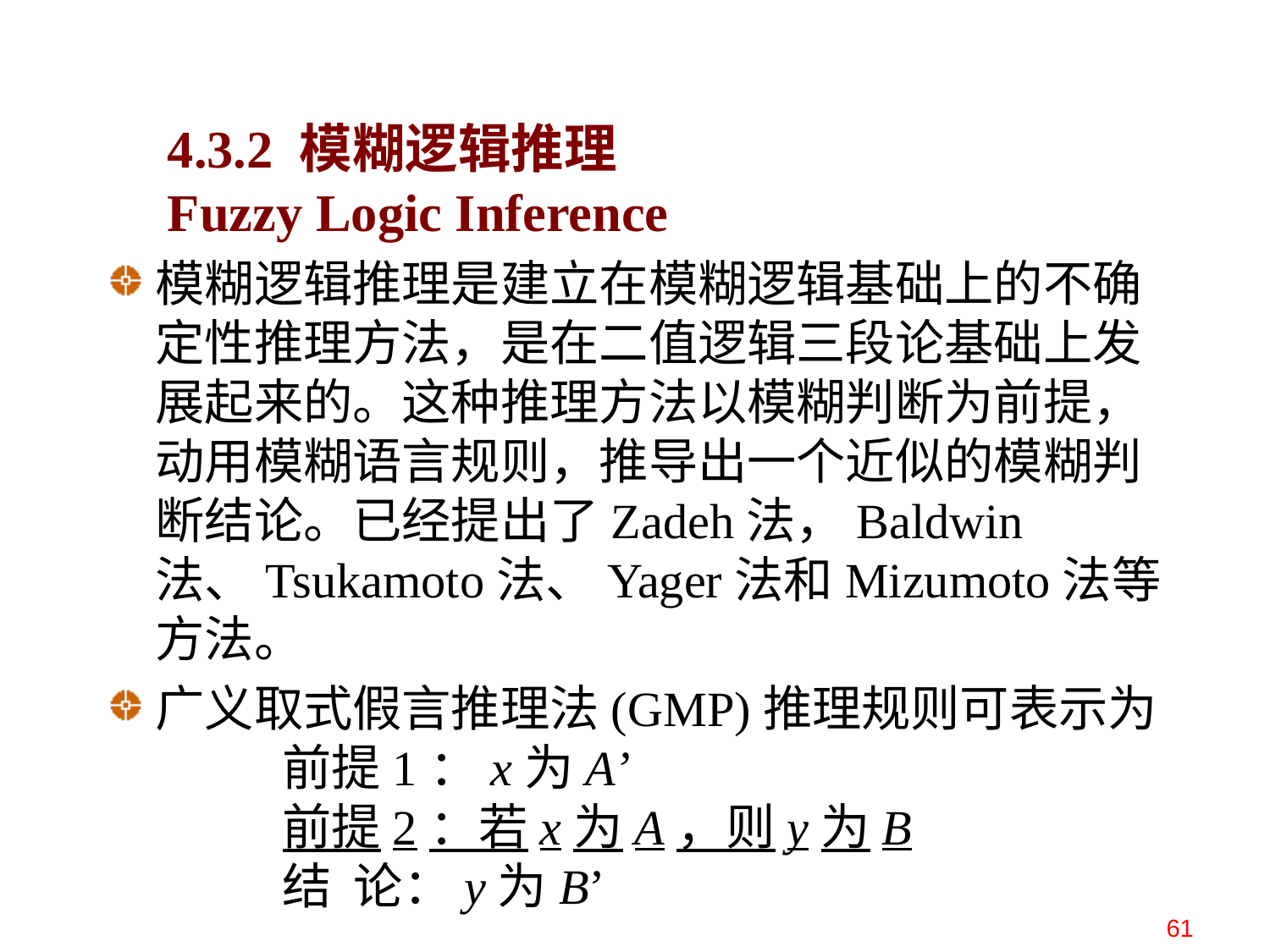

# 4.3.2 模糊逻辑推理 Fuzzy Logic Inference
模糊逻辑推理是建立在模糊逻辑基础上的不确定性推理方法，是在二值逻辑三段论基础上发展起来的。这种推理方法以模糊判断为前提，动用模糊语言规则，推导出一个近似的模糊判断结论。已经提出了Zadeh法，Baldwin法、Tsukamoto法、Yager法和Mizumoto法等方法。
广义取式假言推理法(GMP)推理规则可表示为
           	前提1：x为A’
            	前提2：若x为A，则y为B
            	结  论：y为B’
61